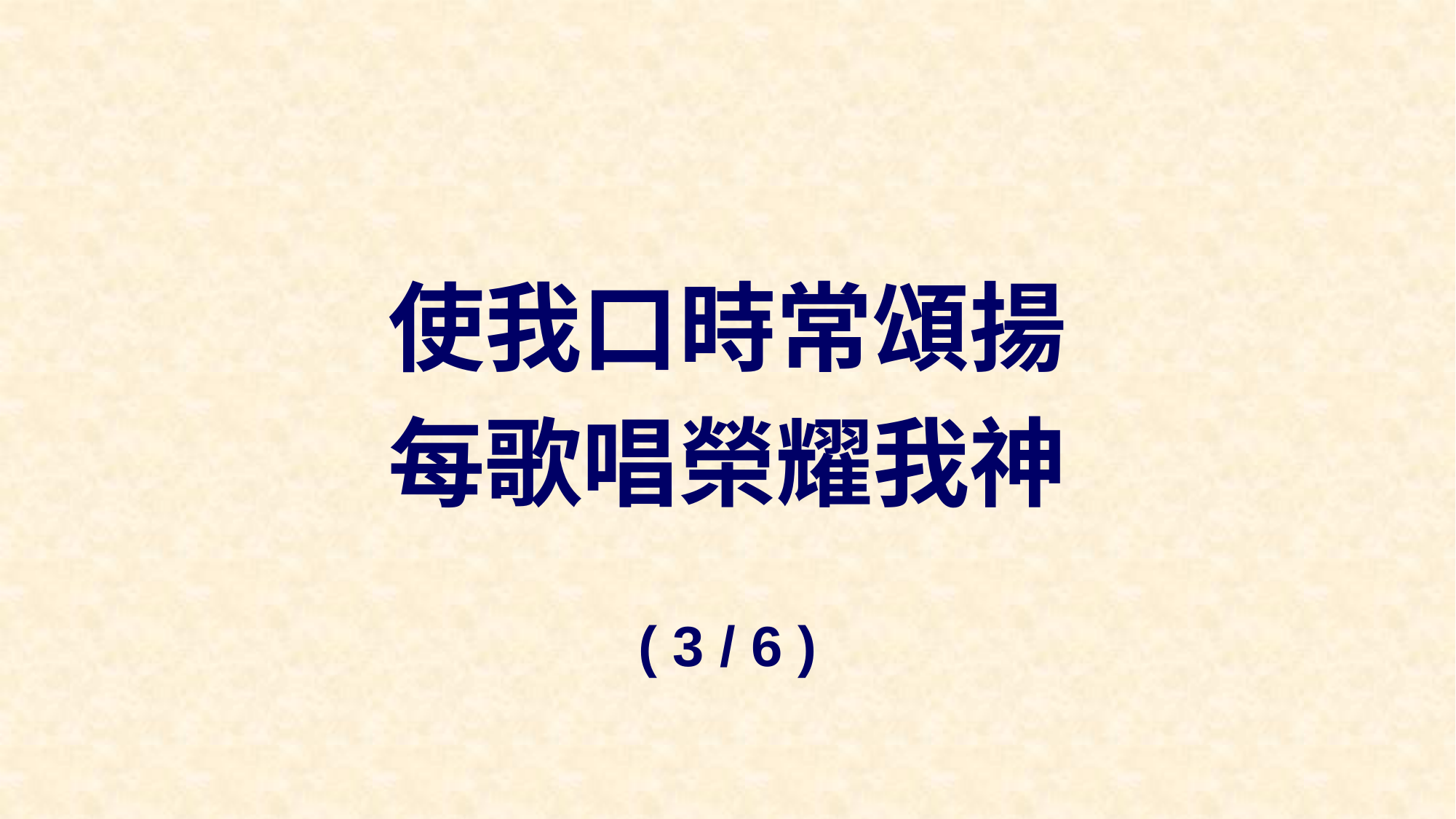

使我口時常頌揚
每歌唱榮耀我神
( 3 / 6 )